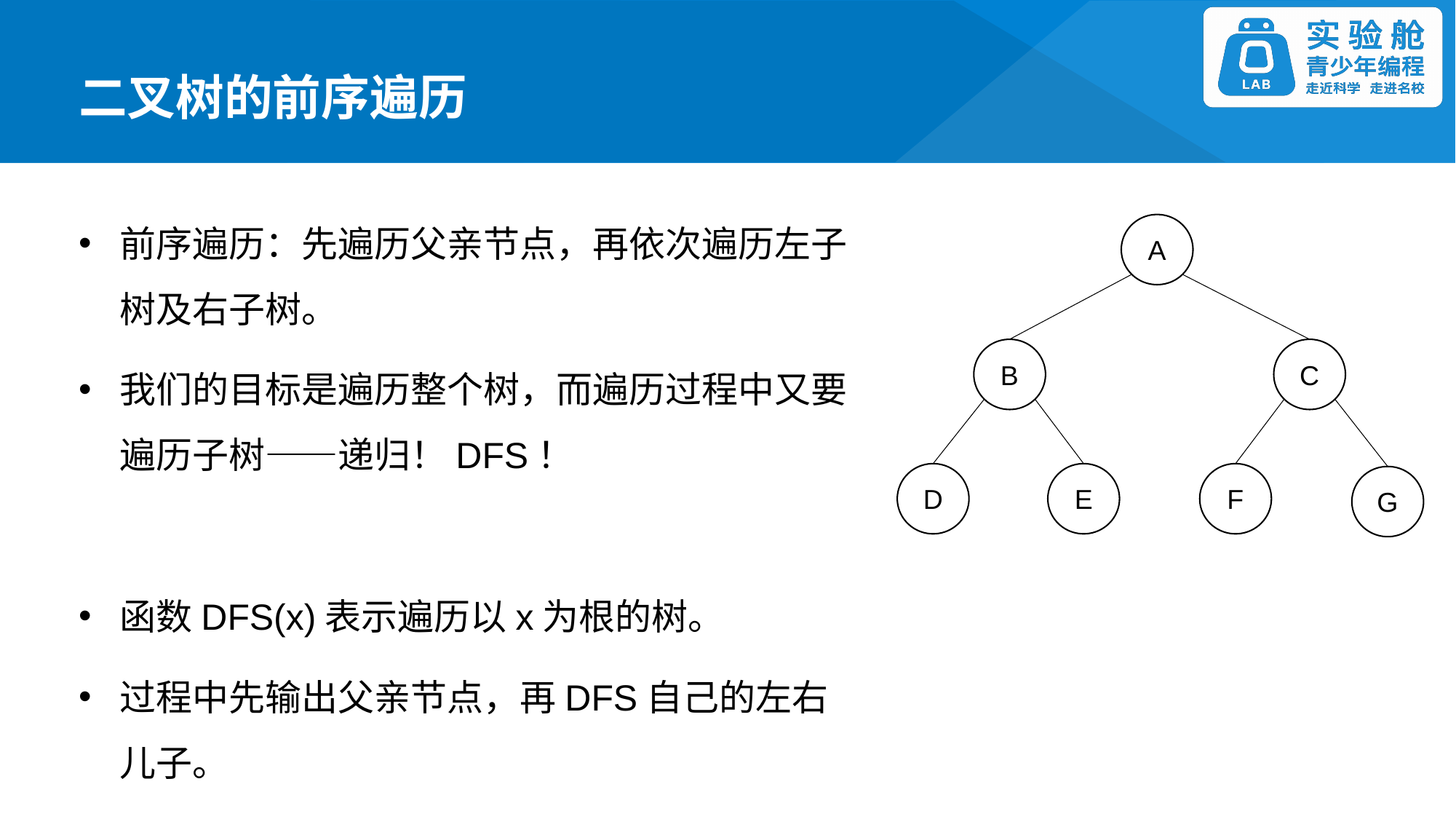

二叉树的前序遍历
前序遍历：先遍历父亲节点，再依次遍历左子树及右子树。
我们的目标是遍历整个树，而遍历过程中又要遍历子树——递归！DFS！

函数DFS(x)表示遍历以x为根的树。
过程中先输出父亲节点，再DFS自己的左右儿子。
A
B
C
F
D
E
G